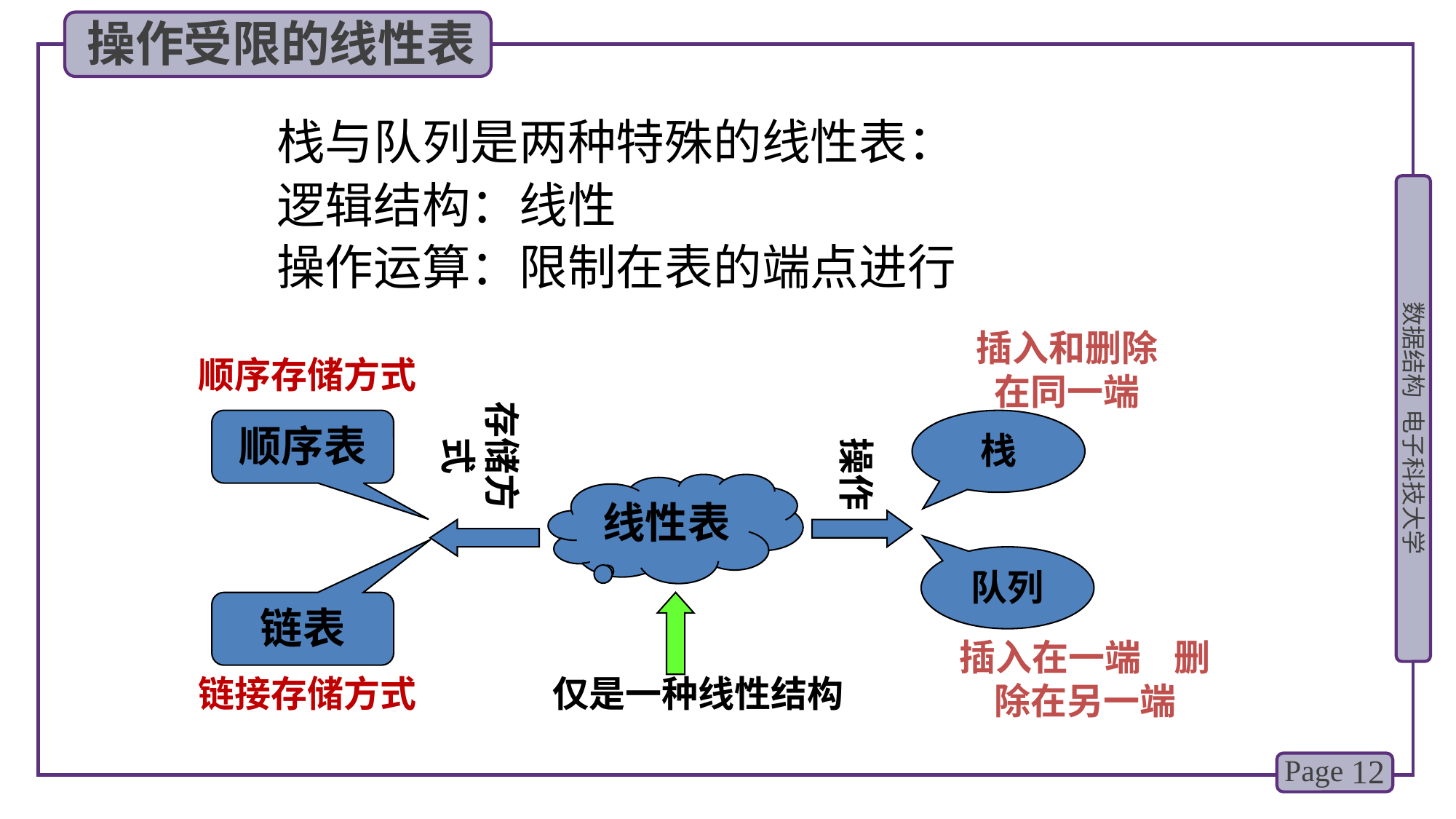

操作受限的线性表

		栈与队列是两种特殊的线性表：
		逻辑结构：线性
		操作运算：限制在表的端点进行
插入和删除在同一端
栈
顺序存储方式
顺序表
存储方式

操作

线性表
队列
插入在一端    删除在另一端
链表
链接存储方式

仅是一种线性结构